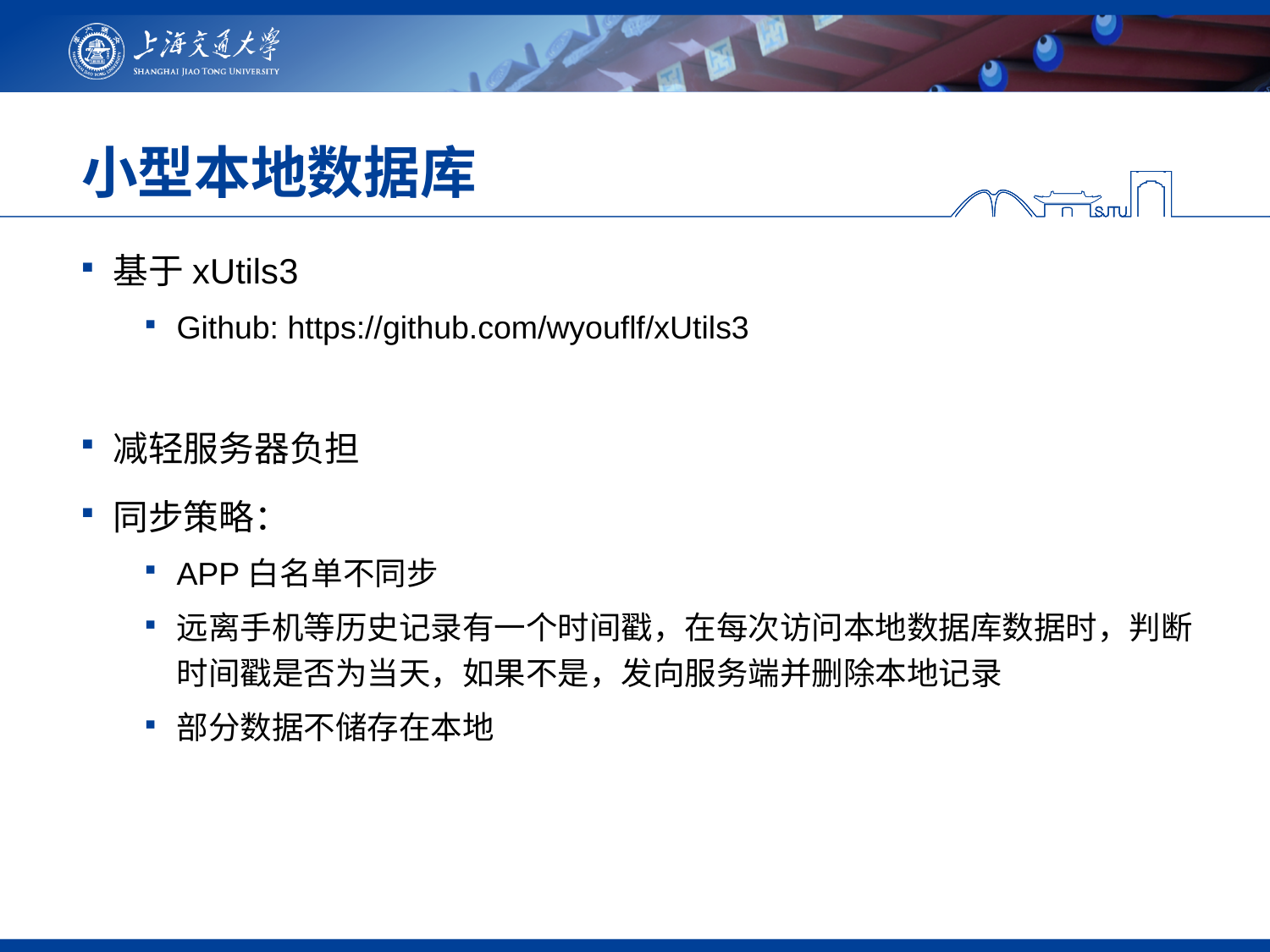

# 小型本地数据库
基于xUtils3
Github: https://github.com/wyouflf/xUtils3

减轻服务器负担
同步策略：
APP白名单不同步
远离手机等历史记录有一个时间戳，在每次访问本地数据库数据时，判断时间戳是否为当天，如果不是，发向服务端并删除本地记录
部分数据不储存在本地